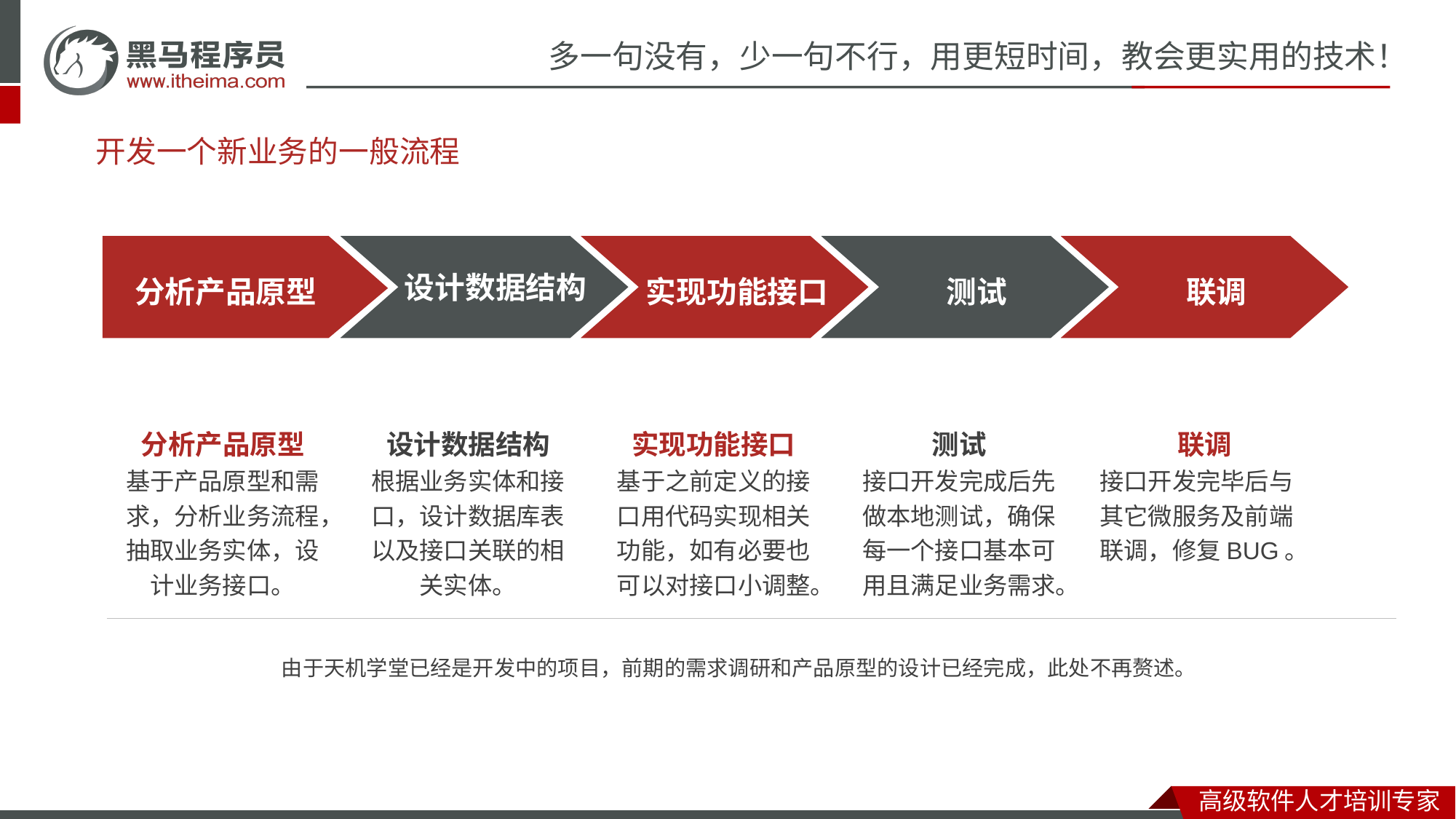

# 开发一个新业务的一般流程

分析产品原型
实现功能接口
测试
联调
设计数据结构
分析产品原型
基于产品原型和需求，分析业务流程，抽取业务实体，设计业务接口。
设计数据结构
根据业务实体和接口，设计数据库表以及接口关联的相关实体。
实现功能接口
基于之前定义的接口用代码实现相关功能，如有必要也可以对接口小调整。
测试
接口开发完成后先做本地测试，确保每一个接口基本可用且满足业务需求。
联调
接口开发完毕后与其它微服务及前端联调，修复BUG。
由于天机学堂已经是开发中的项目，前期的需求调研和产品原型的设计已经完成，此处不再赘述。